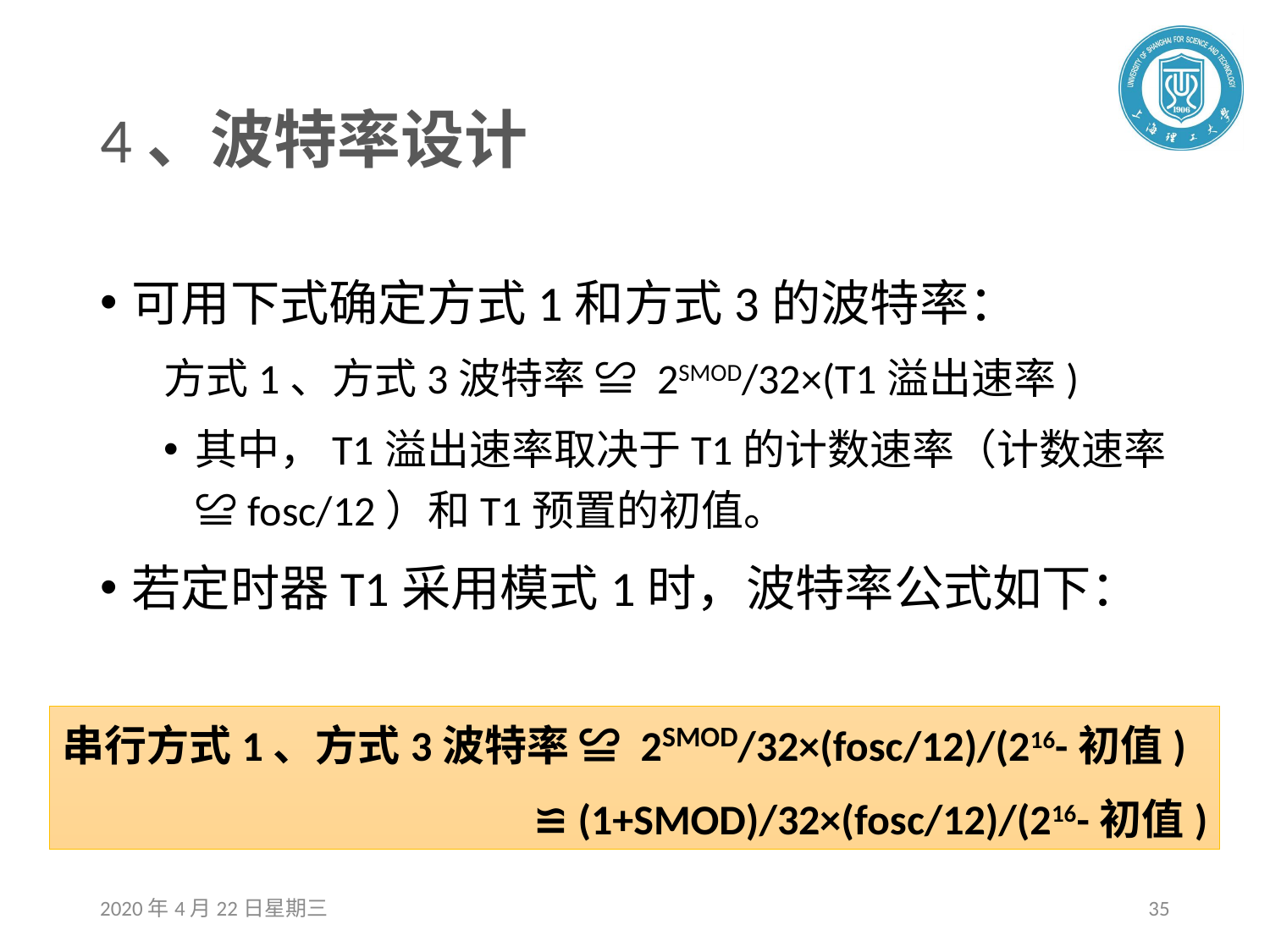

# 4、波特率设计
可用下式确定方式1和方式3的波特率：
方式1、方式3波特率 ≌ 2SMOD/32×(T1溢出速率)
其中，T1溢出速率取决于T1的计数速率（计数速率≌fosc/12）和T1预置的初值。
若定时器T1采用模式1时，波特率公式如下：
串行方式1、方式3波特率 ≌ 2SMOD/32×(fosc/12)/(216-初值)
≌ (1+SMOD)/32×(fosc/12)/(216-初值)
2020年4月22日星期三
35